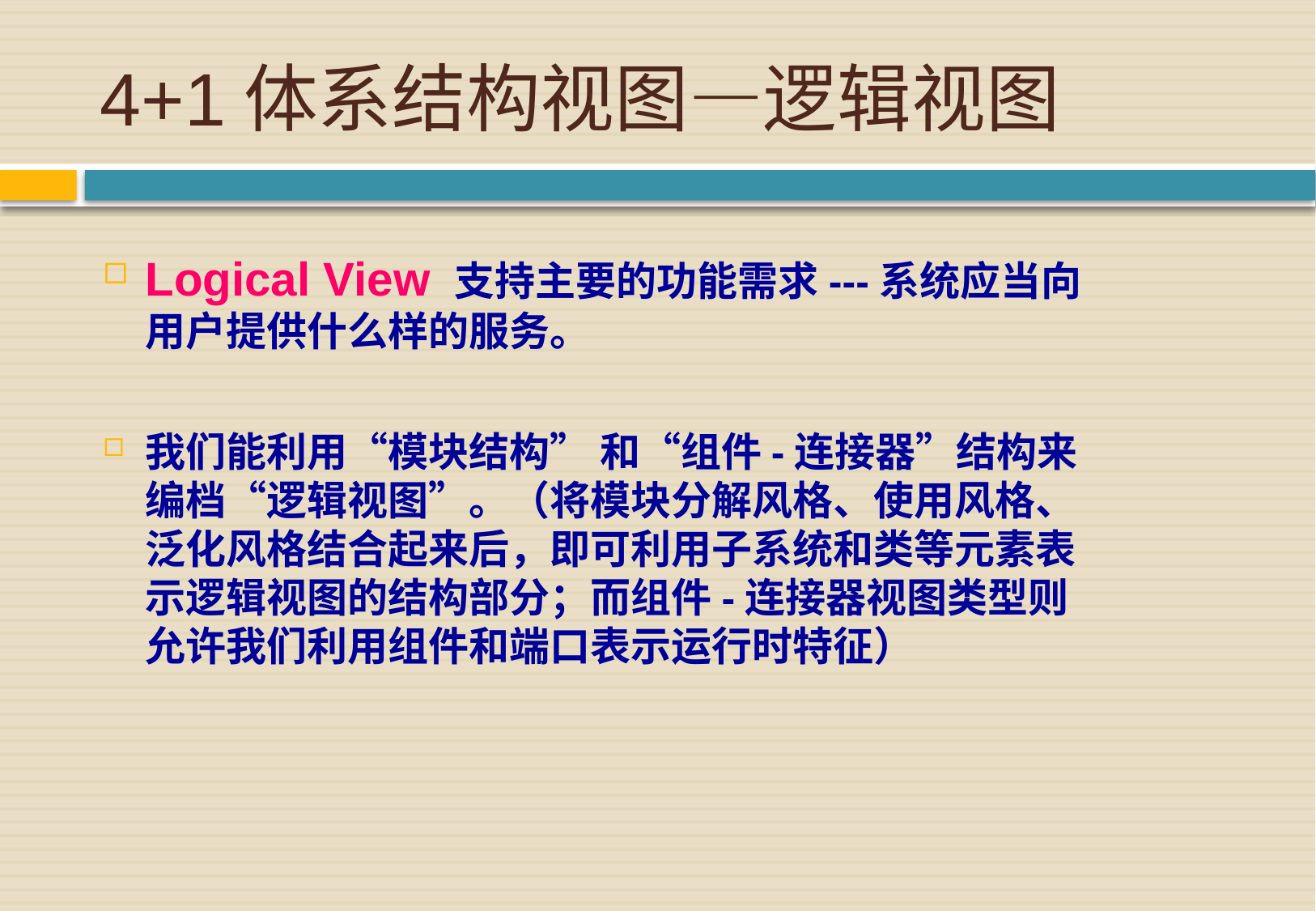

# 4+1体系结构视图—逻辑视图
Logical View 支持主要的功能需求---系统应当向用户提供什么样的服务。

我们能利用“模块结构” 和“组件-连接器”结构来编档“逻辑视图”。（将模块分解风格、使用风格、 泛化风格结合起来后，即可利用子系统和类等元素表示逻辑视图的结构部分；而组件-连接器视图类型则允许我们利用组件和端口表示运行时特征）